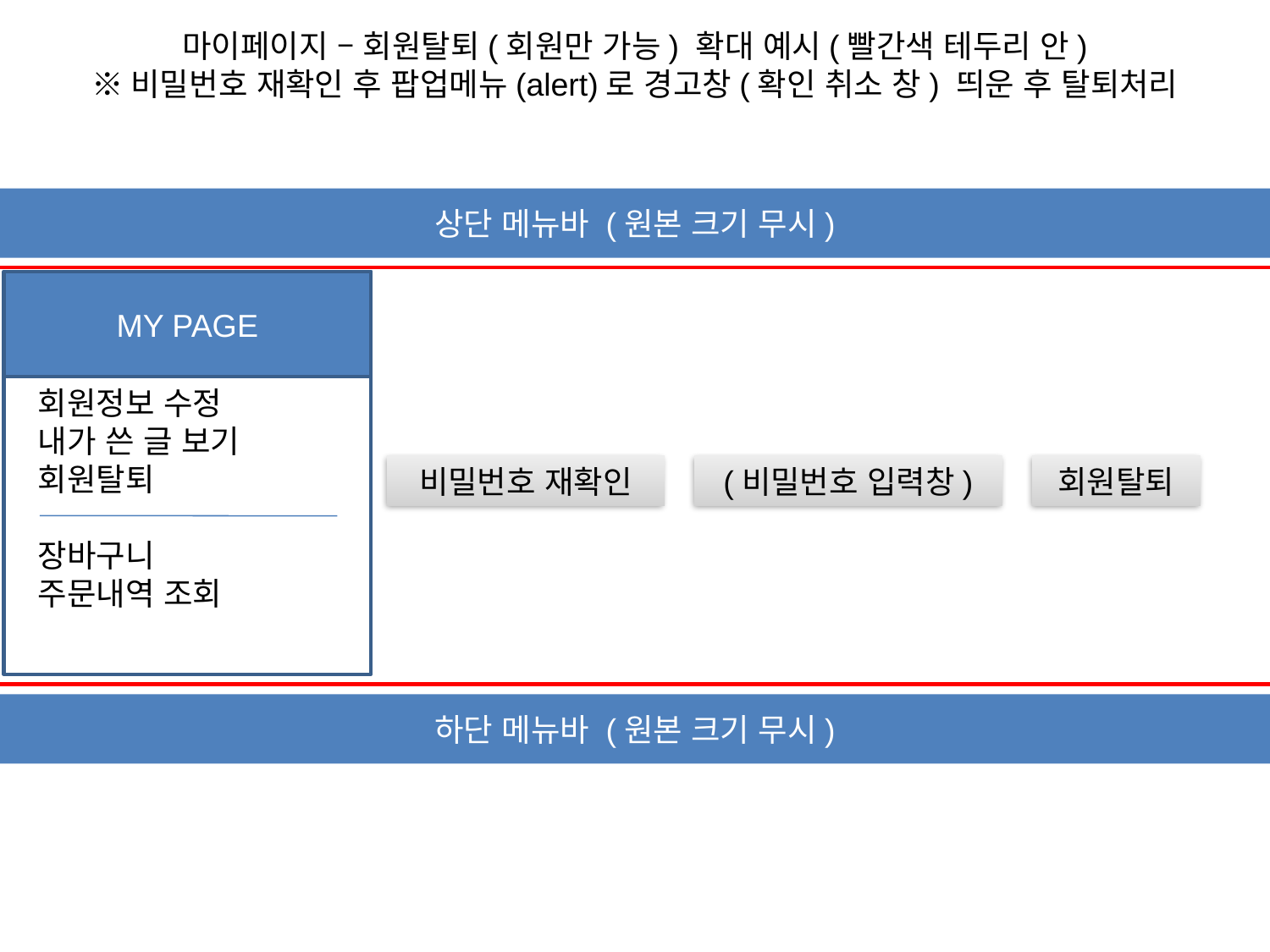

마이페이지 – 회원탈퇴(회원만 가능) 확대 예시(빨간색 테두리 안)
※비밀번호 재확인 후 팝업메뉴(alert)로 경고창(확인 취소 창) 띄운 후 탈퇴처리
상단 메뉴바 (원본 크기 무시)

MY PAGE
  회원정보 수정
  내가 쓴 글 보기
  회원탈퇴

  장바구니
  주문내역 조회
비밀번호 재확인
(비밀번호 입력창)
회원탈퇴
하단 메뉴바 (원본 크기 무시)